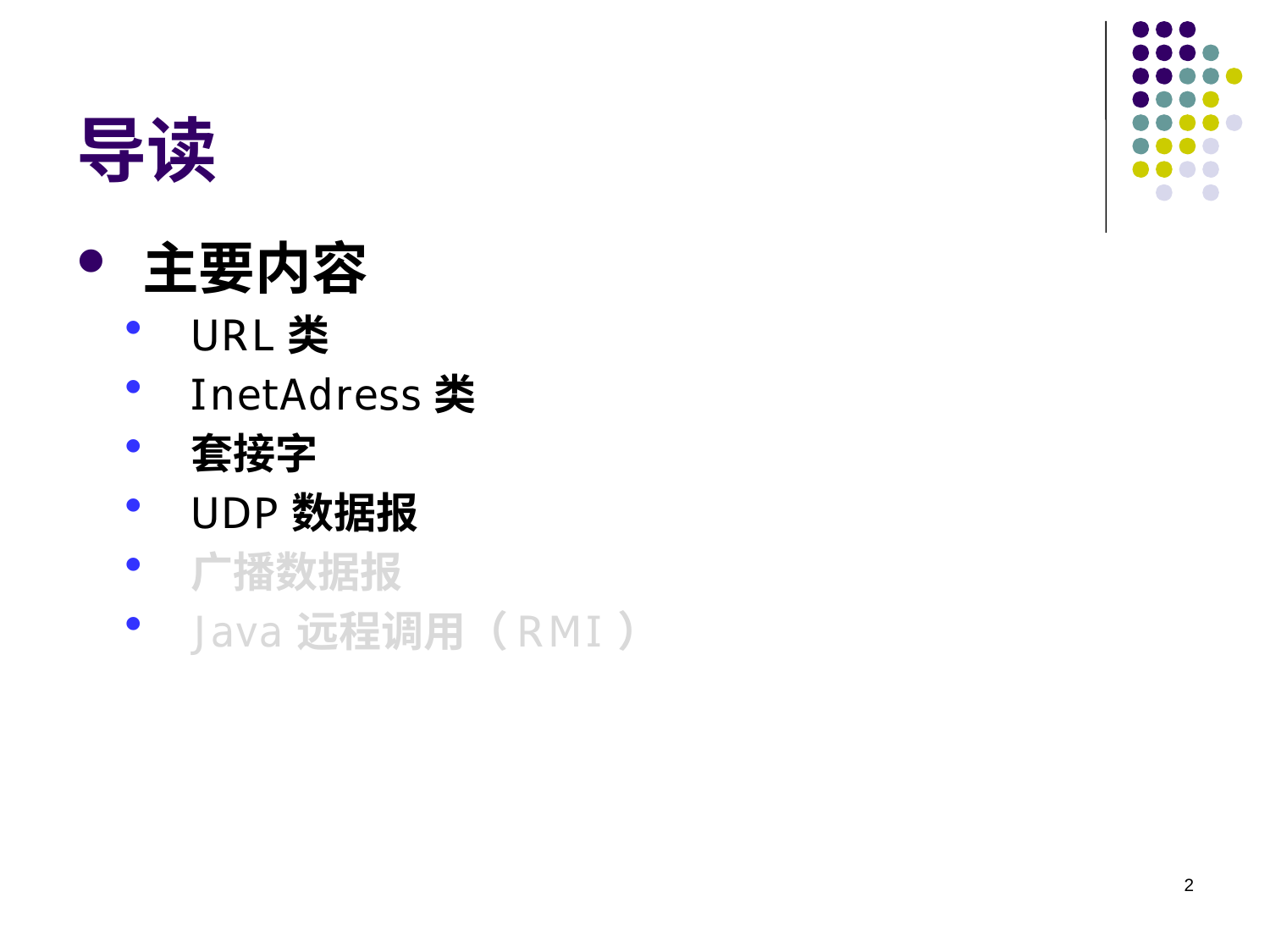

# 导读
主要内容
URL类
InetAdress类
套接字
UDP数据报
广播数据报
Java远程调用（RMI）

2